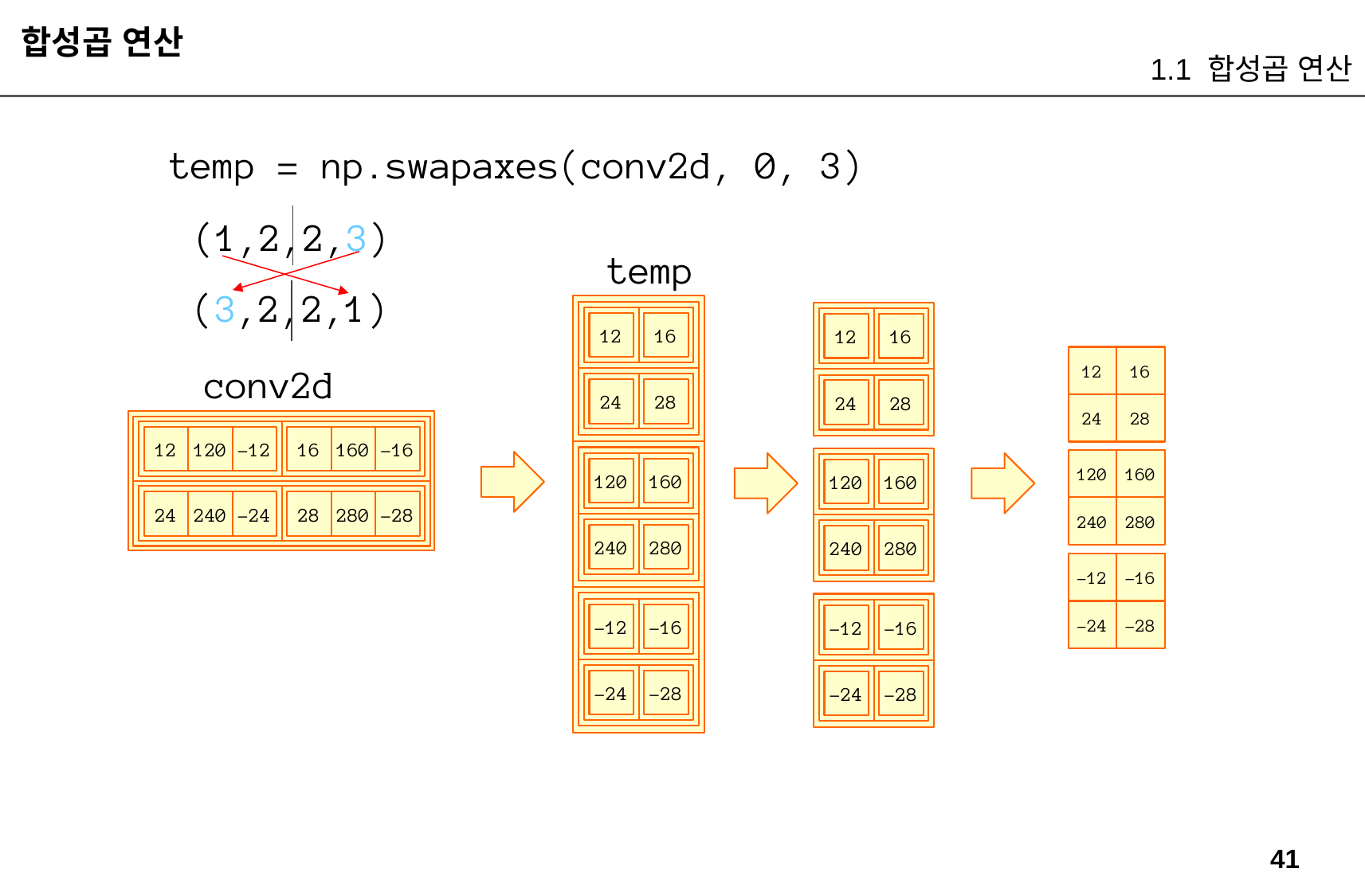

합성곱 연산
1.1 합성곱 연산
temp = np.swapaxes(conv2d, 0, 3)
(1,2,2,3)
temp
(3,2,2,1)

12
16
12
16
12
16
24
28
120
160
240
280
-12
-16
-24
-28
conv2d

24
28
24
28

12
120
-12
16
160
-16

120
160
120
160

24
240
-24
28
280
-28

240
280
240
280

-12
-16
-12
-16

-24
-28
-24
-28